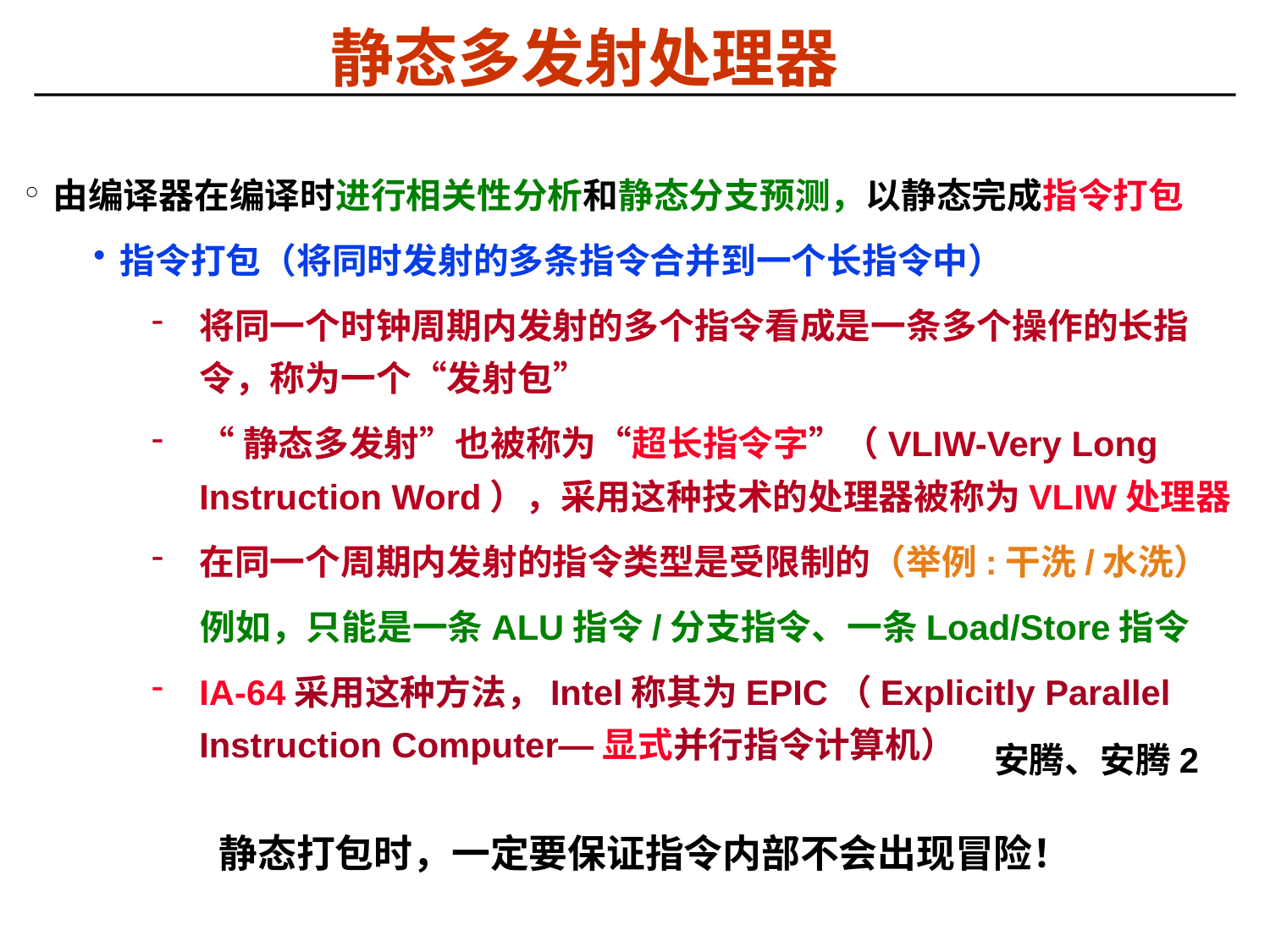

# 静态多发射处理器
由编译器在编译时进行相关性分析和静态分支预测，以静态完成指令打包
指令打包（将同时发射的多条指令合并到一个长指令中）
将同一个时钟周期内发射的多个指令看成是一条多个操作的长指令，称为一个“发射包”
“静态多发射”也被称为“超长指令字”（VLIW-Very Long Instruction Word），采用这种技术的处理器被称为VLIW处理器
在同一个周期内发射的指令类型是受限制的（举例:干洗/水洗）
     例如，只能是一条ALU指令/分支指令、一条Load/Store指令
IA-64采用这种方法，Intel称其为EPIC（Explicitly Parallel Instruction Computer—显式并行指令计算机）
安腾、安腾2
静态打包时，一定要保证指令内部不会出现冒险！